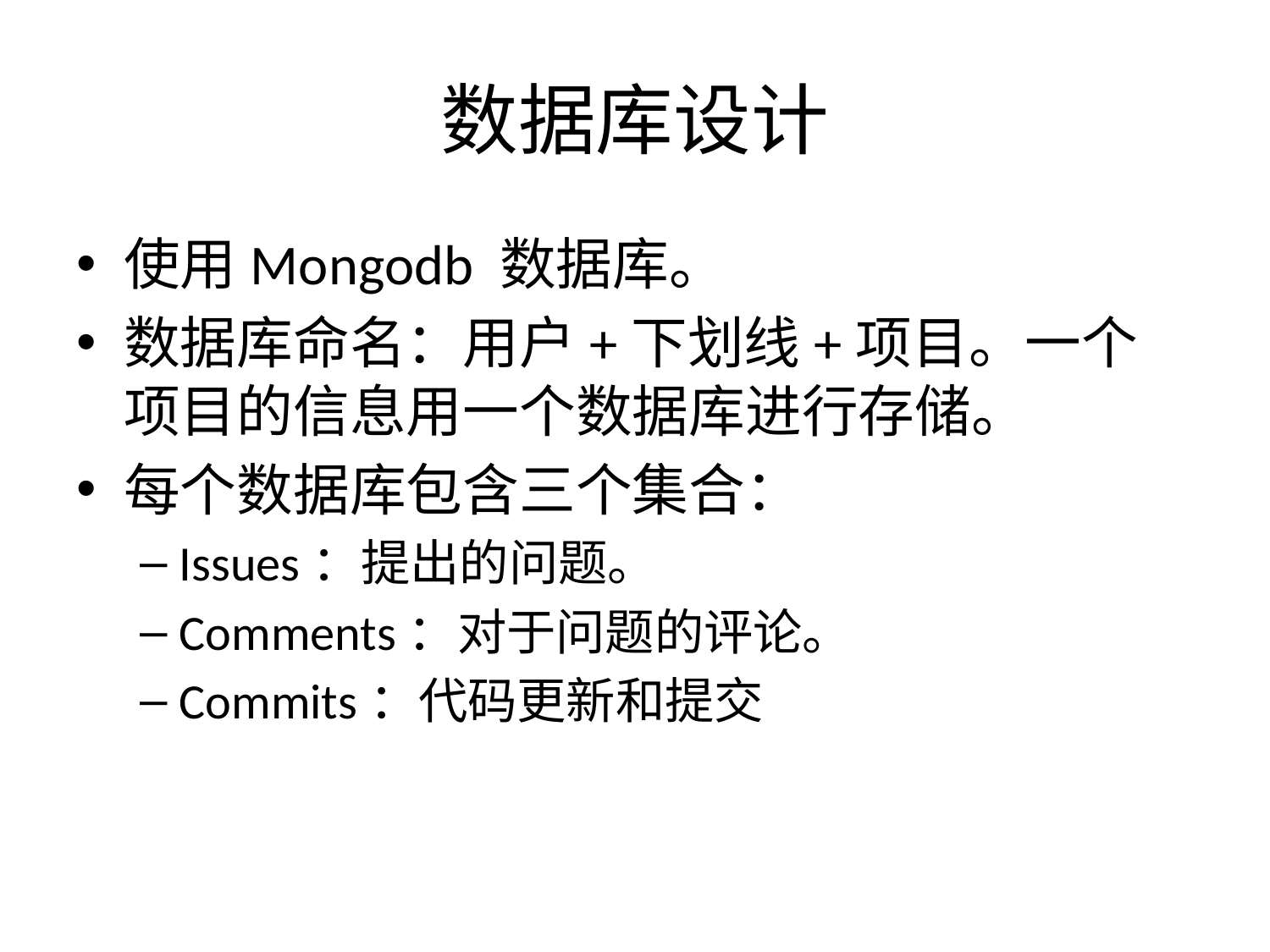

# 数据库设计
使用Mongodb 数据库。
数据库命名：用户+下划线+项目。一个项目的信息用一个数据库进行存储。
每个数据库包含三个集合：
Issues：提出的问题。
Comments：对于问题的评论。
Commits：代码更新和提交